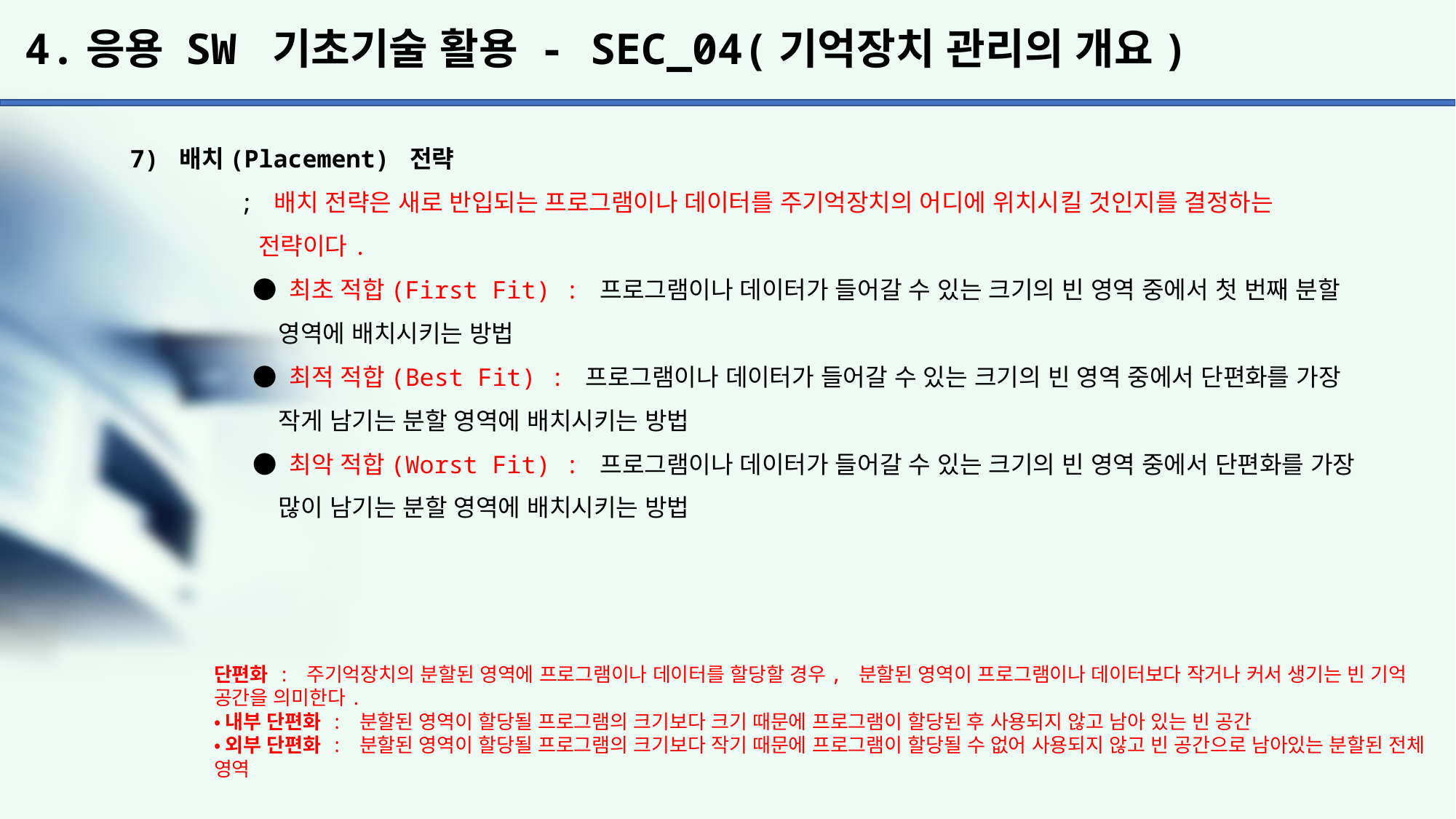

# 4.응용 SW 기초기술 활용 - SEC_04(기억장치 관리의 개요)
7) 배치(Placement) 전략
	; 배치 전략은 새로 반입되는 프로그램이나 데이터를 주기억장치의 어디에 위치시킬 것인지를 결정하는
	  전략이다.
	  ● 최초 적합(First Fit) : 프로그램이나 데이터가 들어갈 수 있는 크기의 빈 영역 중에서 첫 번째 분할
	     영역에 배치시키는 방법
	  ● 최적 적합(Best Fit) : 프로그램이나 데이터가 들어갈 수 있는 크기의 빈 영역 중에서 단편화를 가장
	     작게 남기는 분할 영역에 배치시키는 방법
	  ● 최악 적합(Worst Fit) : 프로그램이나 데이터가 들어갈 수 있는 크기의 빈 영역 중에서 단편화를 가장
	     많이 남기는 분할 영역에 배치시키는 방법
단편화 : 주기억장치의 분할된 영역에 프로그램이나 데이터를 할당할 경우, 분할된 영역이 프로그램이나 데이터보다 작거나 커서 생기는 빈 기억 공간을 의미한다.
•내부 단편화 : 분할된 영역이 할당될 프로그램의 크기보다 크기 때문에 프로그램이 할당된 후 사용되지 않고 남아 있는 빈 공간
•외부 단편화 : 분할된 영역이 할당될 프로그램의 크기보다 작기 때문에 프로그램이 할당될 수 없어 사용되지 않고 빈 공간으로 남아있는 분할된 전체 영역